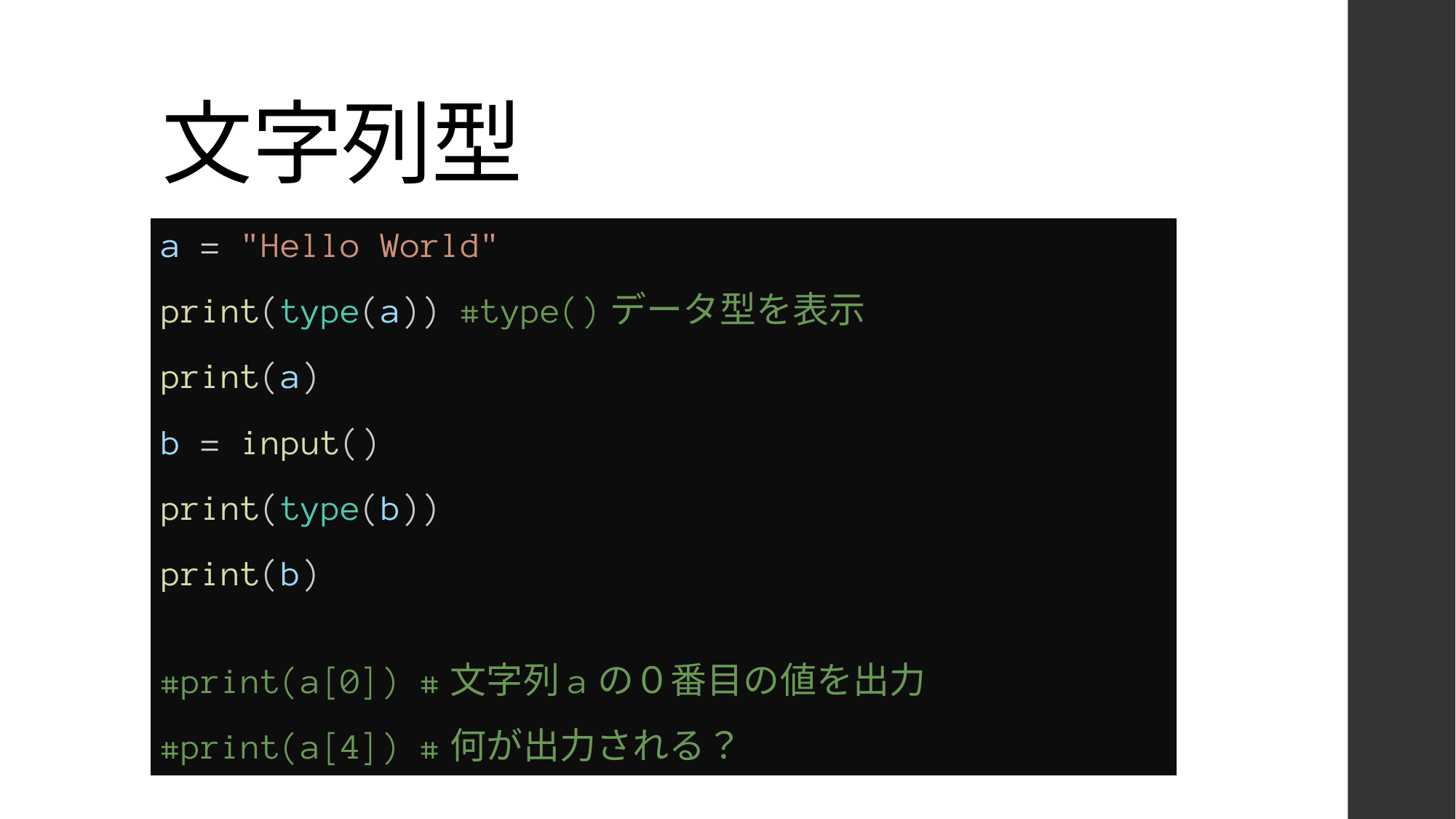

# 文字列型
a = "Hello World"
print(type(a)) #type()データ型を表示
print(a)
b = input()
print(type(b))
print(b)
#print(a[0]) #文字列aの０番目の値を出力
#print(a[4]) #何が出力される？